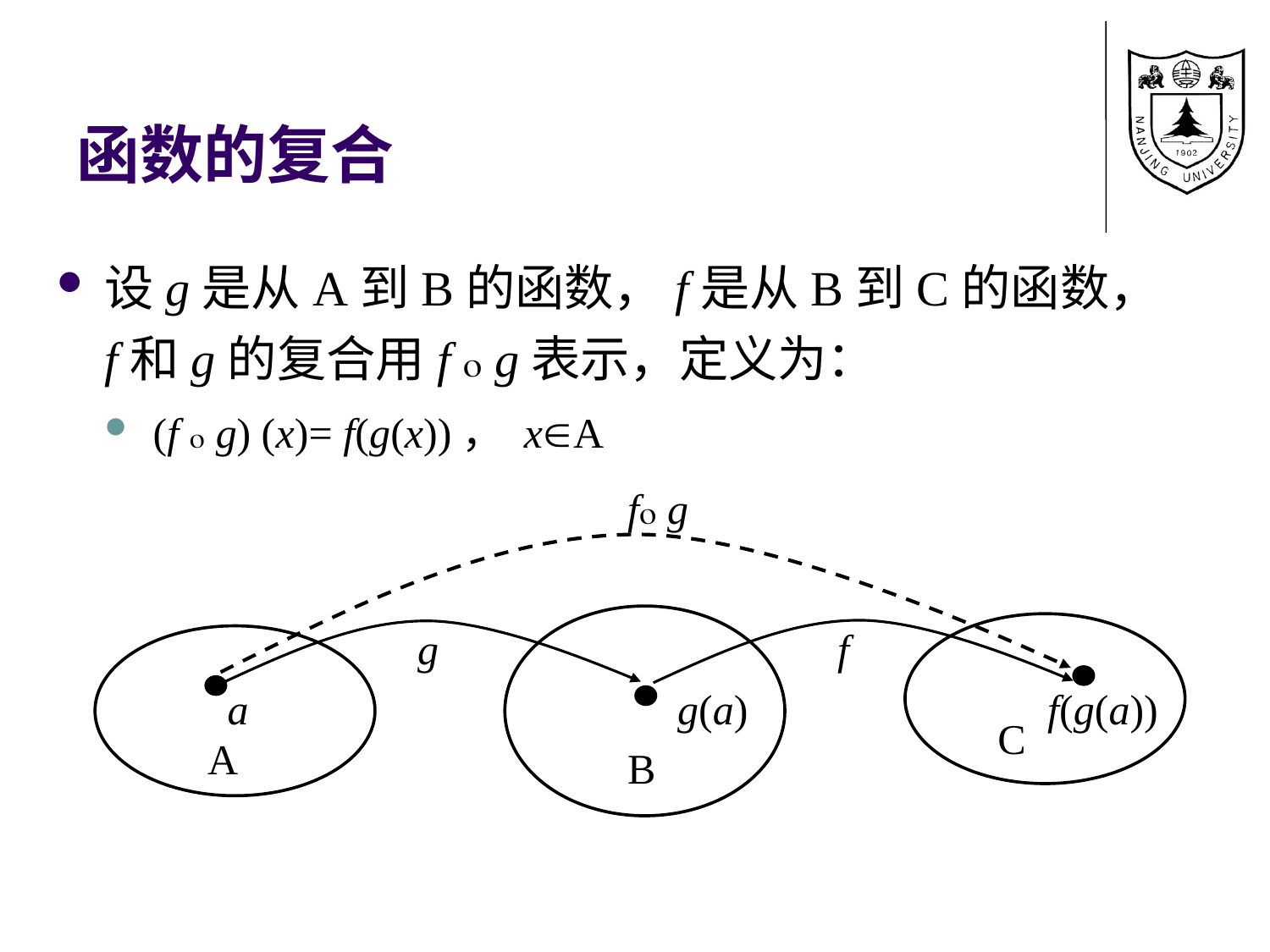

# 函数的复合
设g是从A到B的函数，f是从B到C的函数，f和g的复合用f ο g表示，定义为：
(f ο g) (x)= f(g(x))， x∈A
fο g

g
f

a
g(a)
f(g(a))

C
A
B